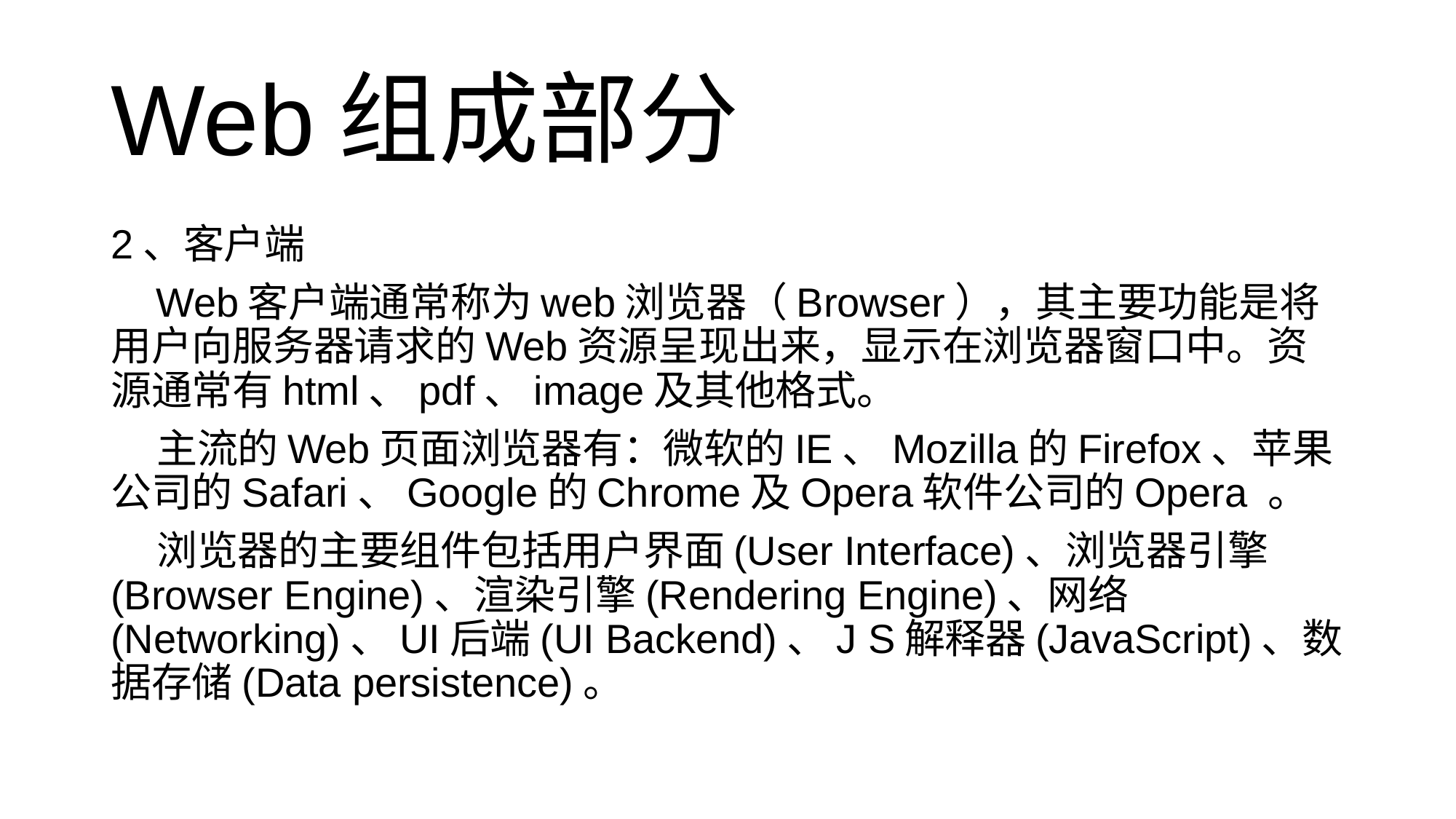

# Web组成部分
2、客户端
    Web客户端通常称为web浏览器（Browser），其主要功能是将用户向服务器请求的Web资源呈现出来，显示在浏览器窗口中。资源通常有html、pdf、image及其他格式。
​    主流的Web页面浏览器有：微软的IE、Mozilla的Firefox、苹果公司的Safari、Google的Chrome及Opera软件公司的Opera 。
​    浏览器的主要组件包括用户界面(User Interface)、浏览器引擎(Browser Engine)、渲染引擎(Rendering Engine)、网络(Networking)、UI后端(UI Backend)、J S解释器(JavaScript)、数据存储(Data persistence)。